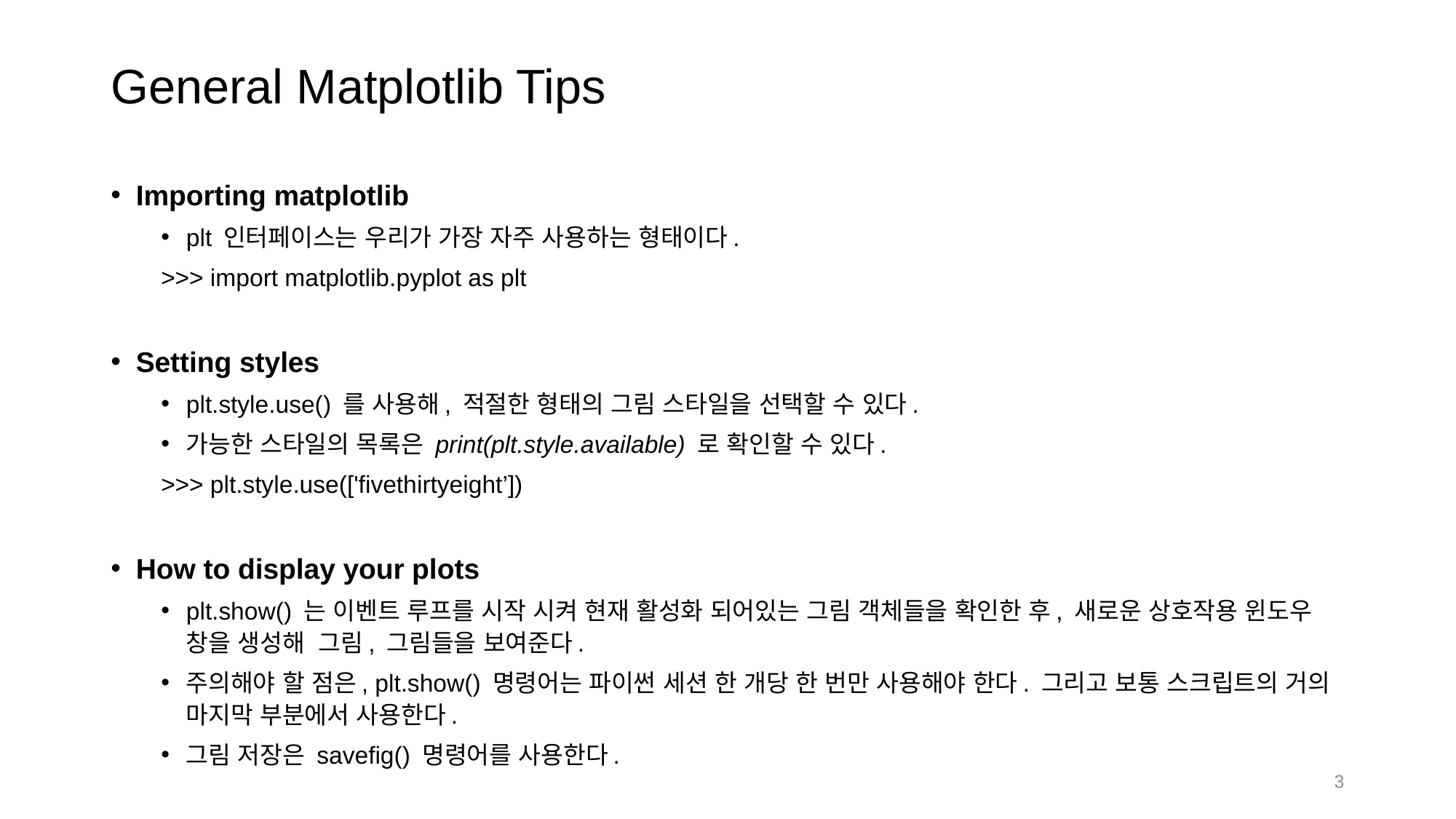

# General Matplotlib Tips
Importing matplotlib
plt 인터페이스는 우리가 가장 자주 사용하는 형태이다.
>>> import matplotlib.pyplot as plt

Setting styles
plt.style.use() 를 사용해, 적절한 형태의 그림 스타일을 선택할 수 있다.
가능한 스타일의 목록은 print(plt.style.available) 로 확인할 수 있다.
>>> plt.style.use(['fivethirtyeight’])

How to display your plots
plt.show() 는 이벤트 루프를 시작 시켜 현재 활성화 되어있는 그림 객체들을 확인한 후, 새로운 상호작용 윈도우 창을 생성해  그림, 그림들을 보여준다.
주의해야 할 점은, plt.show() 명령어는 파이썬 세션 한 개당 한 번만 사용해야 한다. 그리고 보통 스크립트의 거의 마지막 부분에서 사용한다.
그림 저장은 savefig() 명령어를 사용한다.
3